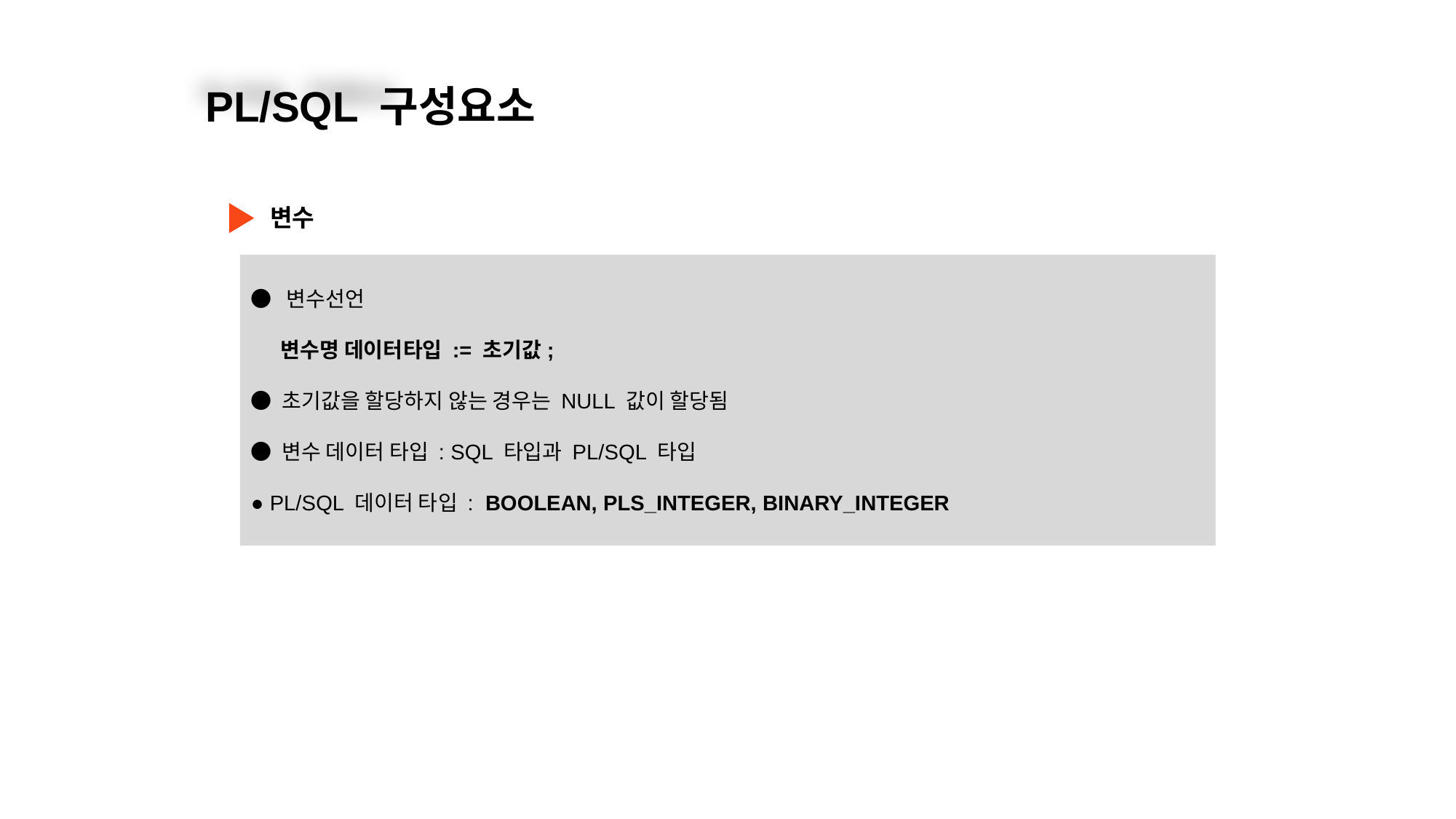

PL/SQL 구성요소

변수

●  변수선언

     변수명 데이터타입 := 초기값;

● 초기값을 할당하지 않는 경우는 NULL 값이 할당됨

● 변수 데이터 타입 : SQL 타입과 PL/SQL 타입

● PL/SQL 데이터 타입 :  BOOLEAN, PLS_INTEGER, BINARY_INTEGER